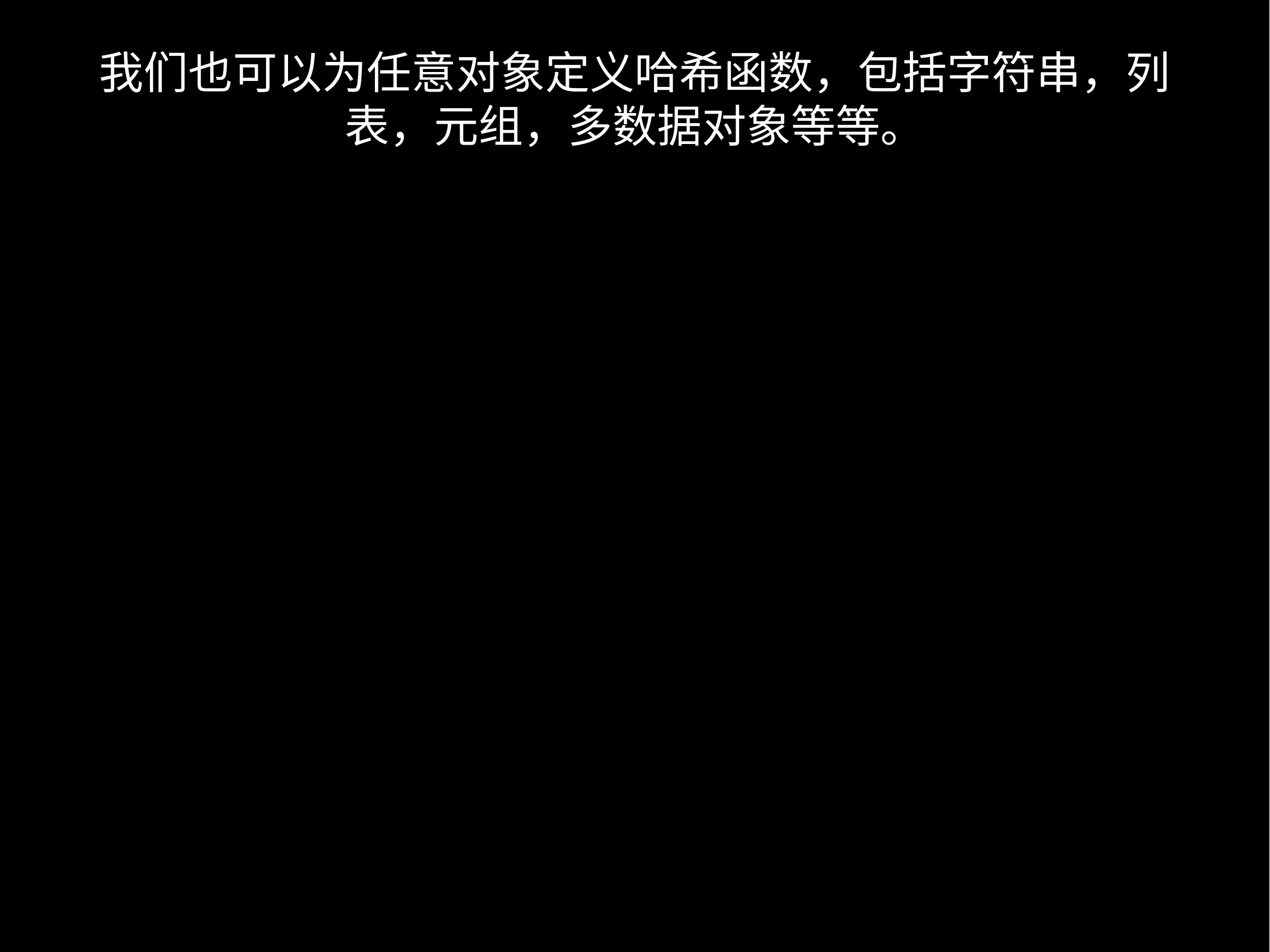

我们也可以为任意对象定义哈希函数，包括字符串，列表，元组，多数据对象等等。